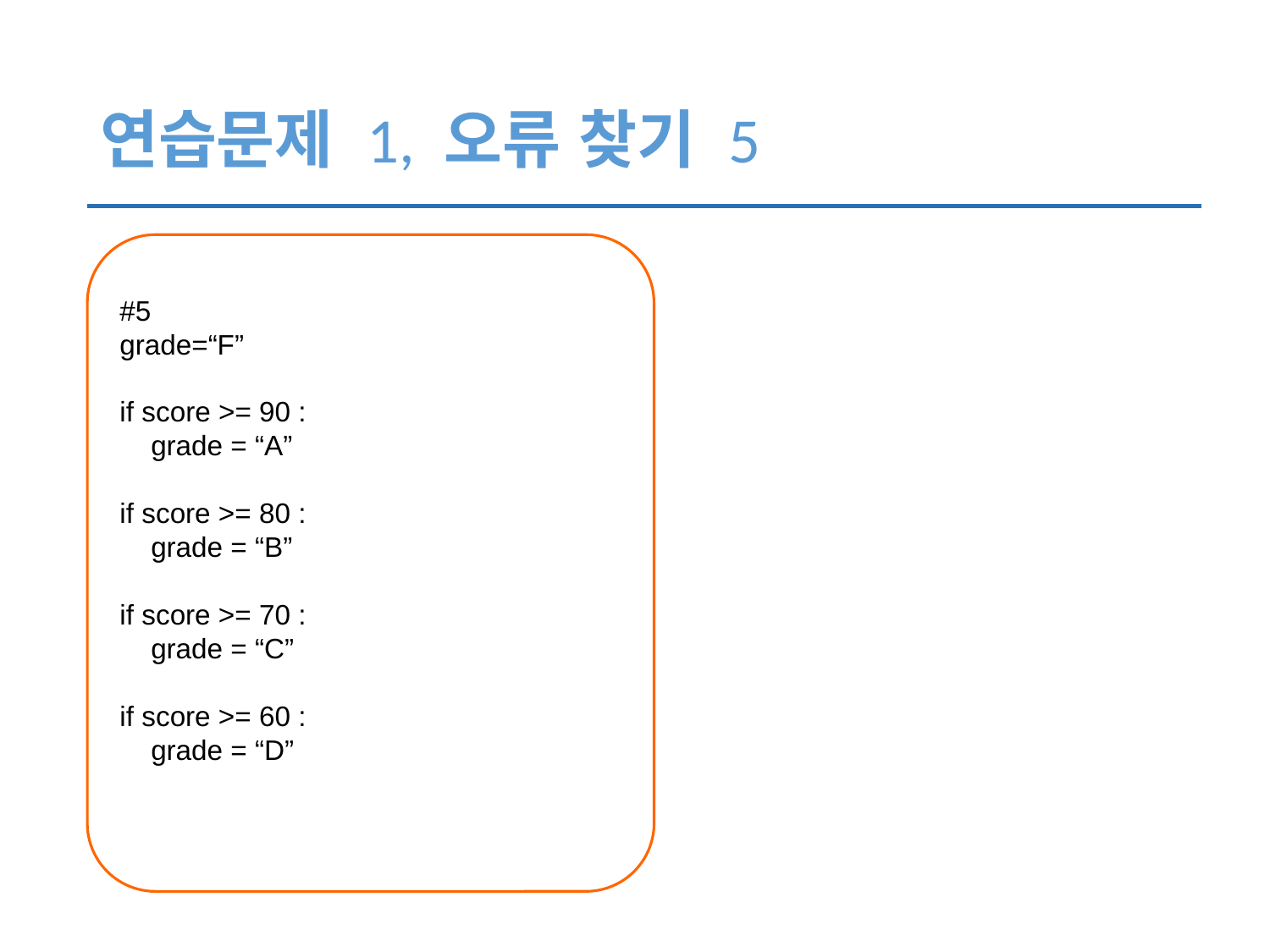

# 연습문제 1, 오류 찾기 5

#5
grade=“F”

if score >= 90 :
    grade = “A”

if score >= 80 :
    grade = “B”

if score >= 70 :
    grade = “C”

if score >= 60 :
    grade = “D”